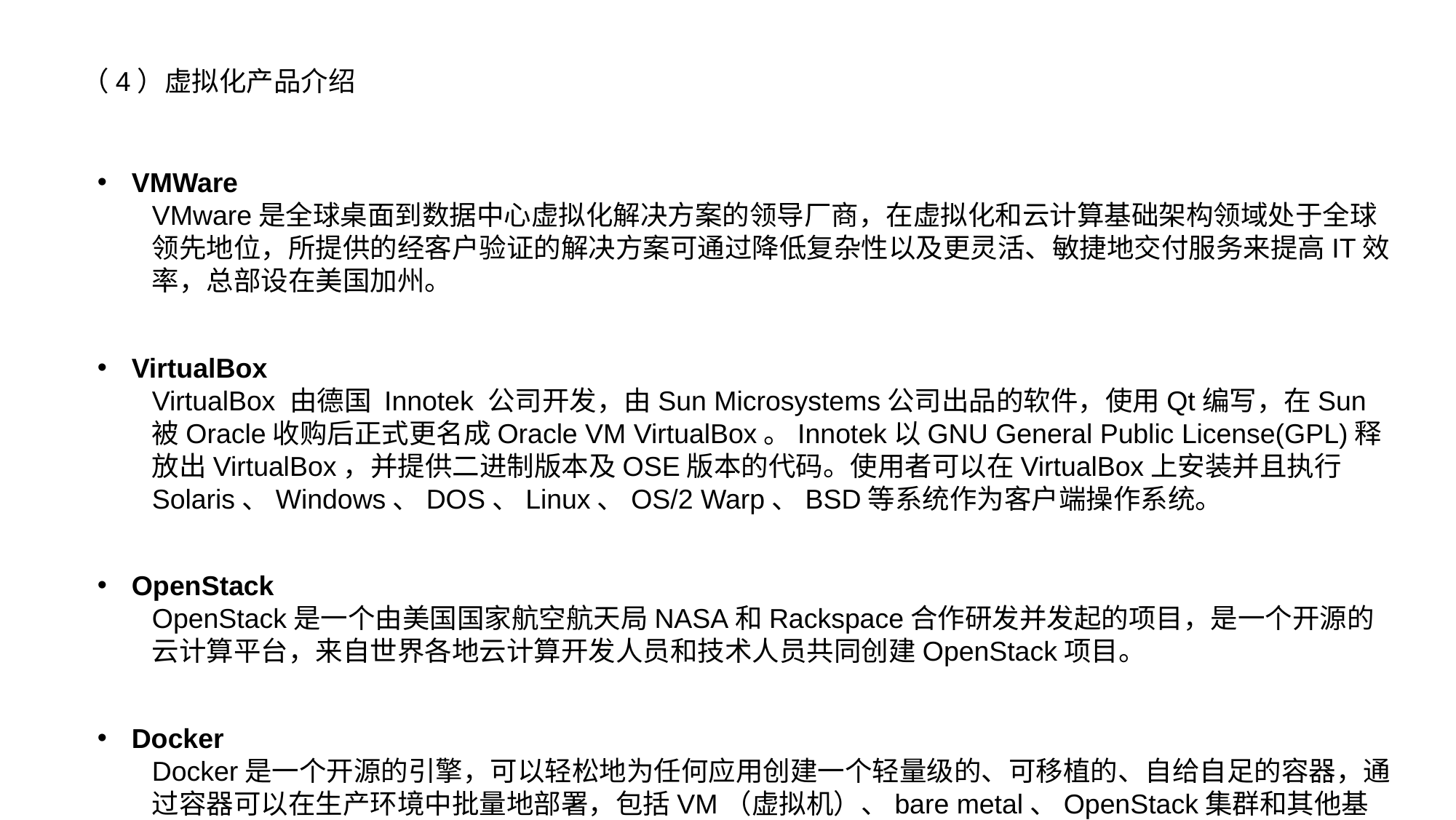

（4）虚拟化产品介绍
VMWare
VMware是全球桌面到数据中心虚拟化解决方案的领导厂商，在虚拟化和云计算基础架构领域处于全球领先地位，所提供的经客户验证的解决方案可通过降低复杂性以及更灵活、敏捷地交付服务来提高IT效率，总部设在美国加州。

VirtualBox
VirtualBox 由德国 Innotek 公司开发，由Sun Microsystems公司出品的软件，使用Qt编写，在Sun被Oracle收购后正式更名成Oracle VM VirtualBox。Innotek以GNU General Public License(GPL)释放出VirtualBox，并提供二进制版本及OSE版本的代码。使用者可以在VirtualBox上安装并且执行Solaris、Windows、DOS、Linux、OS/2 Warp、BSD等系统作为客户端操作系统。

OpenStack
OpenStack是一个由美国国家航空航天局NASA和Rackspace合作研发并发起的项目，是一个开源的云计算平台，来自世界各地云计算开发人员和技术人员共同创建OpenStack项目。

Docker
Docker是一个开源的引擎，可以轻松地为任何应用创建一个轻量级的、可移植的、自给自足的容器，通过容器可以在生产环境中批量地部署，包括VM（虚拟机）、bare metal、OpenStack集群和其他基础的应用平台。